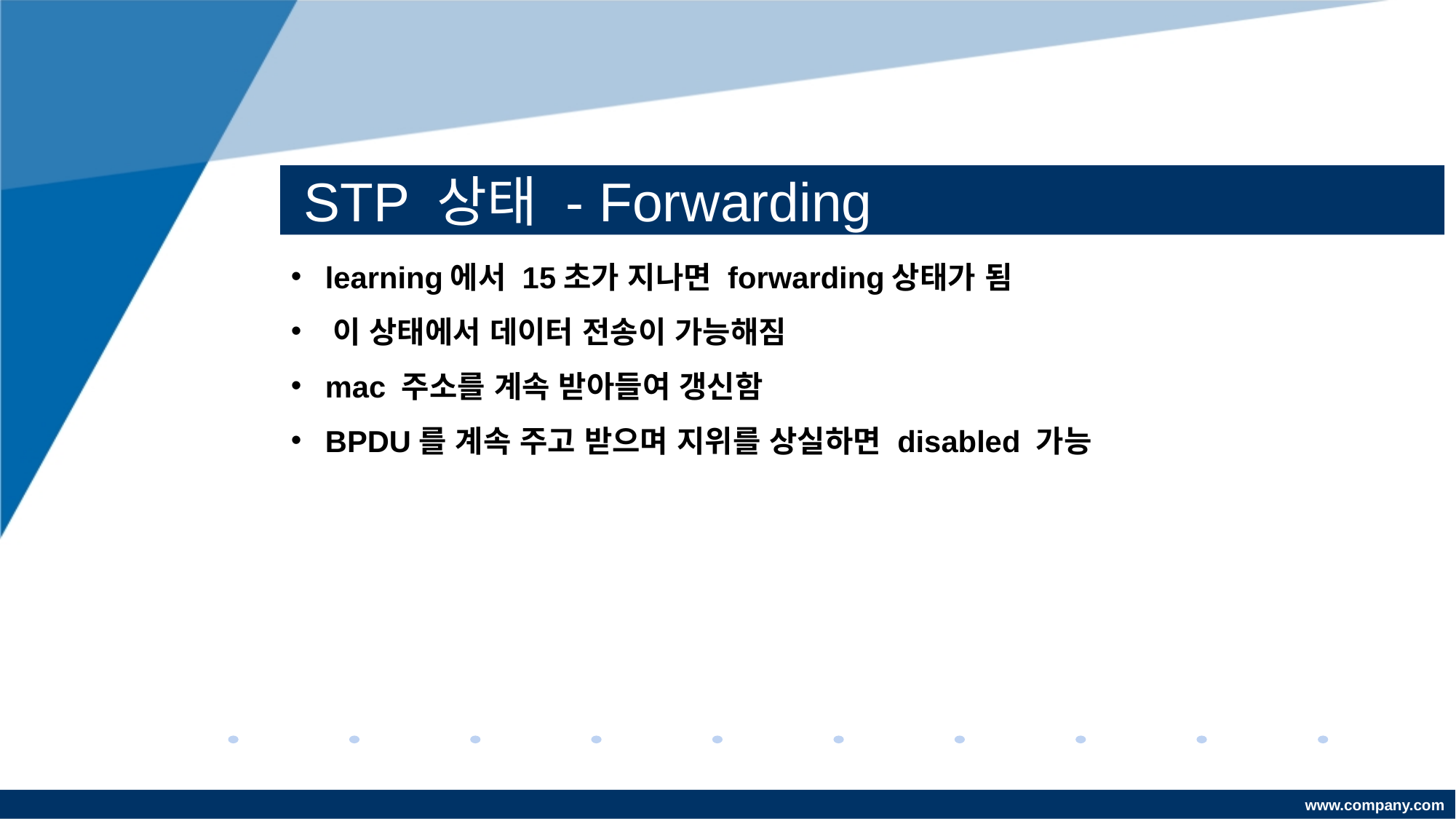

# STP 상태 - Forwarding
 learning에서 15초가 지나면 forwarding상태가 됨
 이 상태에서 데이터 전송이 가능해짐
 mac 주소를 계속 받아들여 갱신함
 BPDU를 계속 주고 받으며 지위를 상실하면 disabled 가능